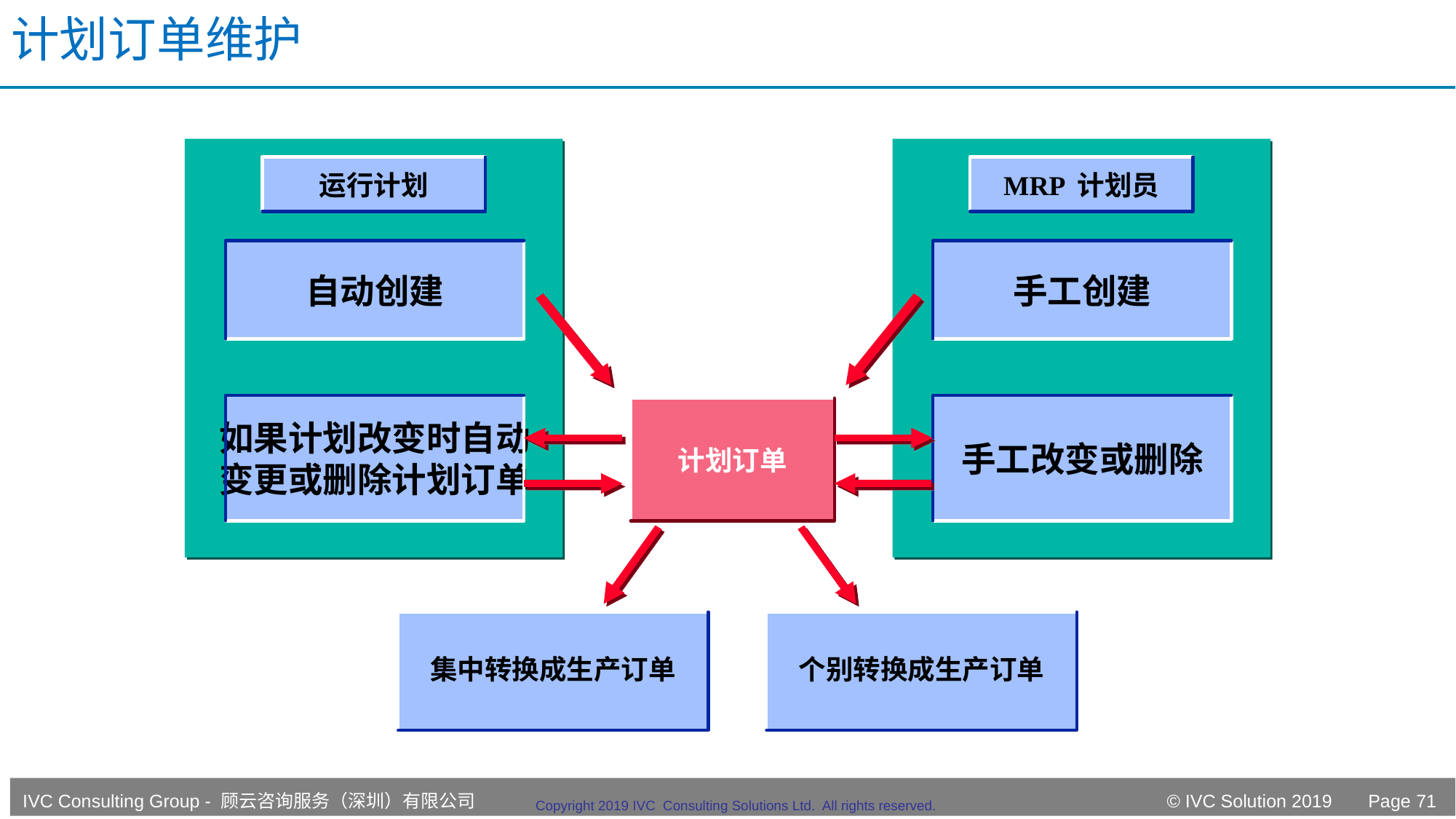

# 计划订单维护

运行计划

MRP 计划员

自动创建

手工创建

如果计划改变时自动
变更或删除计划订单

手工改变或删除

计划订单

集中转换成生产订单

个别转换成生产订单